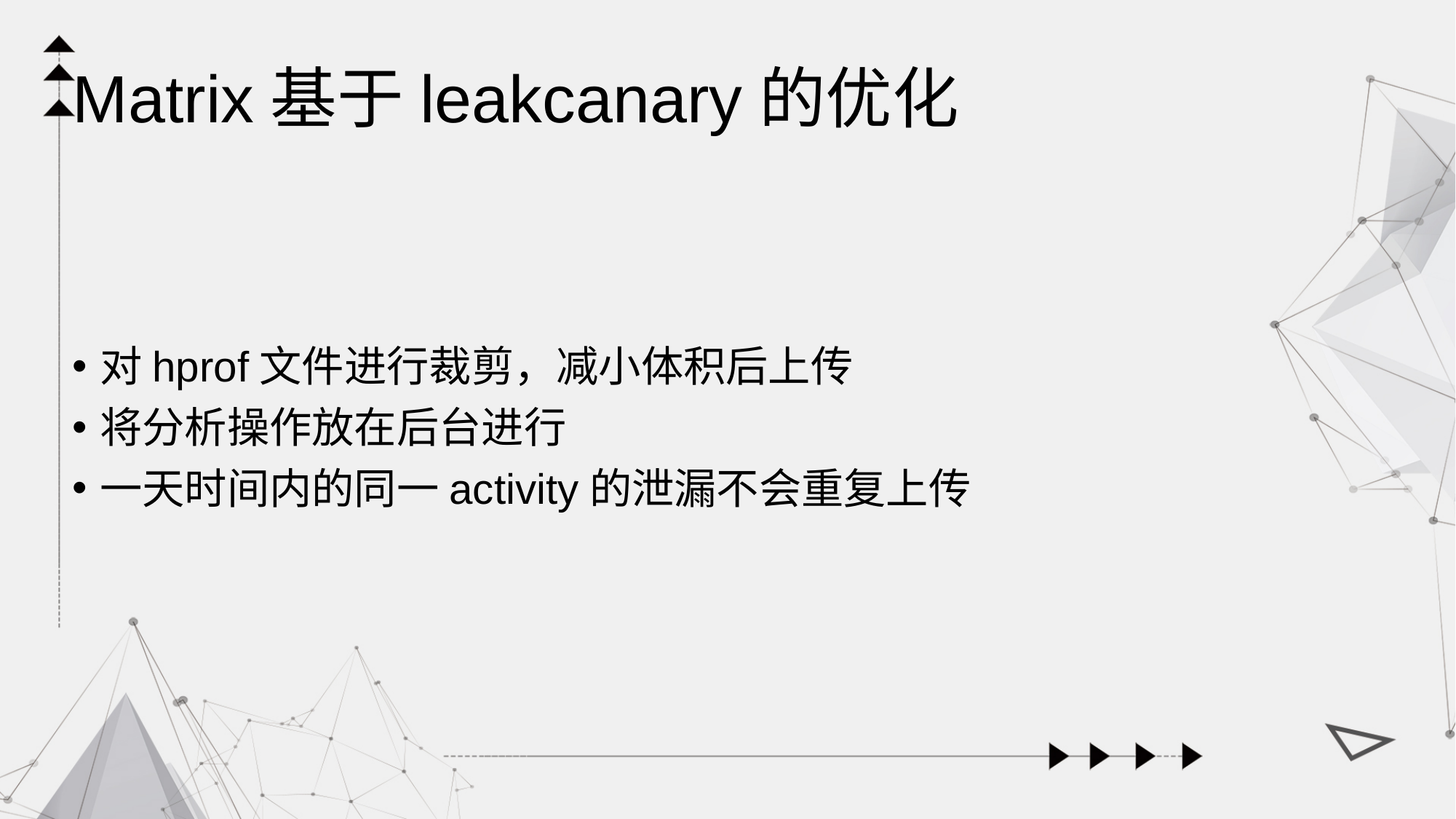

Matrix基于leakcanary的优化
对hprof文件进行裁剪，减小体积后上传
将分析操作放在后台进行
一天时间内的同一activity的泄漏不会重复上传